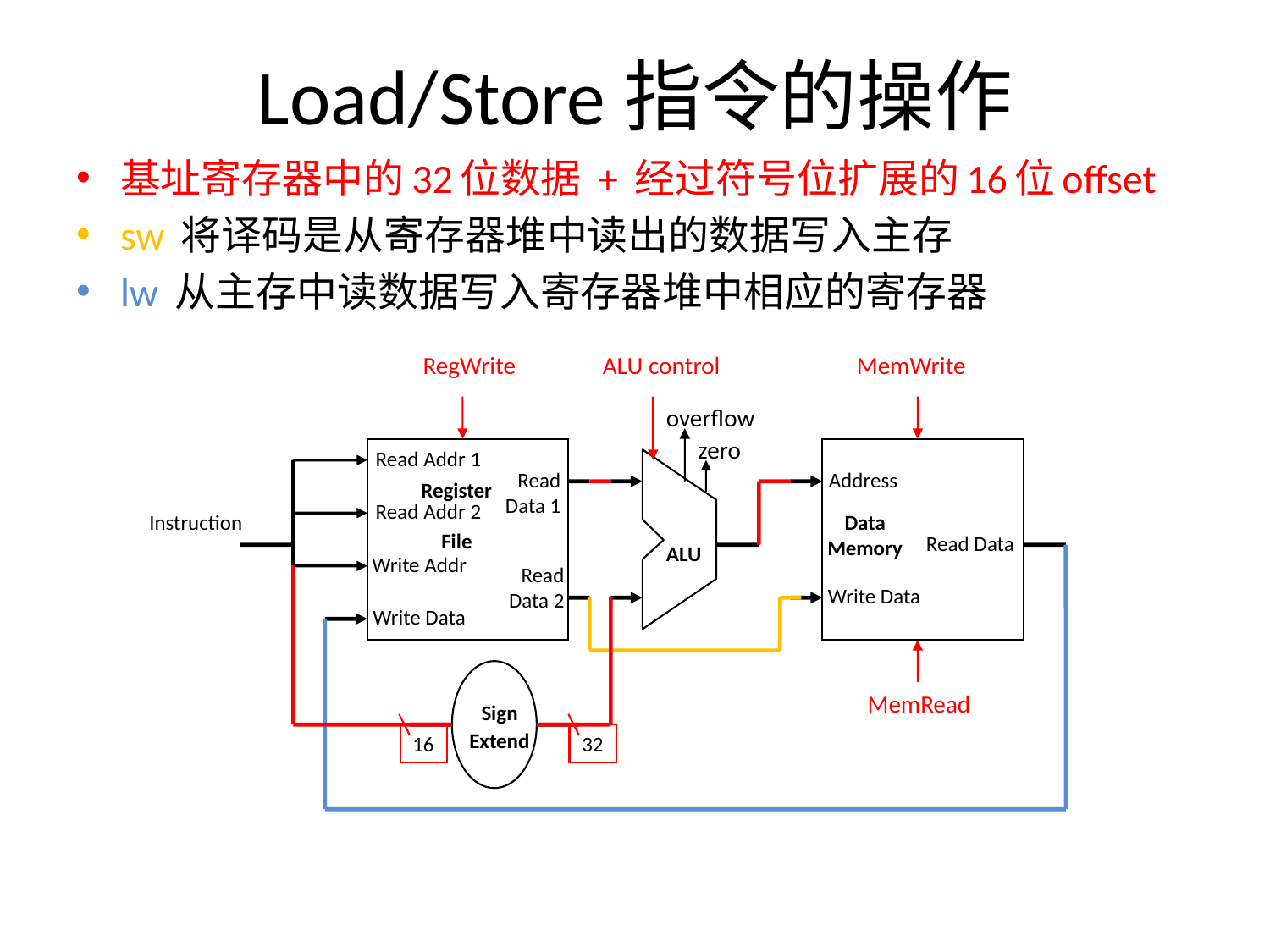

# Load/Store指令的操作
基址寄存器中的32位数据 + 经过符号位扩展的16位offset
sw 将译码是从寄存器堆中读出的数据写入主存
lw 从主存中读数据写入寄存器堆中相应的寄存器
RegWrite
ALU control
MemWrite

overflow

zero
Read Addr 1

Read
 Data 1

Address
Register

File

Read Addr 2
Instruction
Data
Memory

Read Data
ALU

Write Addr

Read
 Data 2

Write Data
Write Data

MemRead
Sign
Extend

16

32